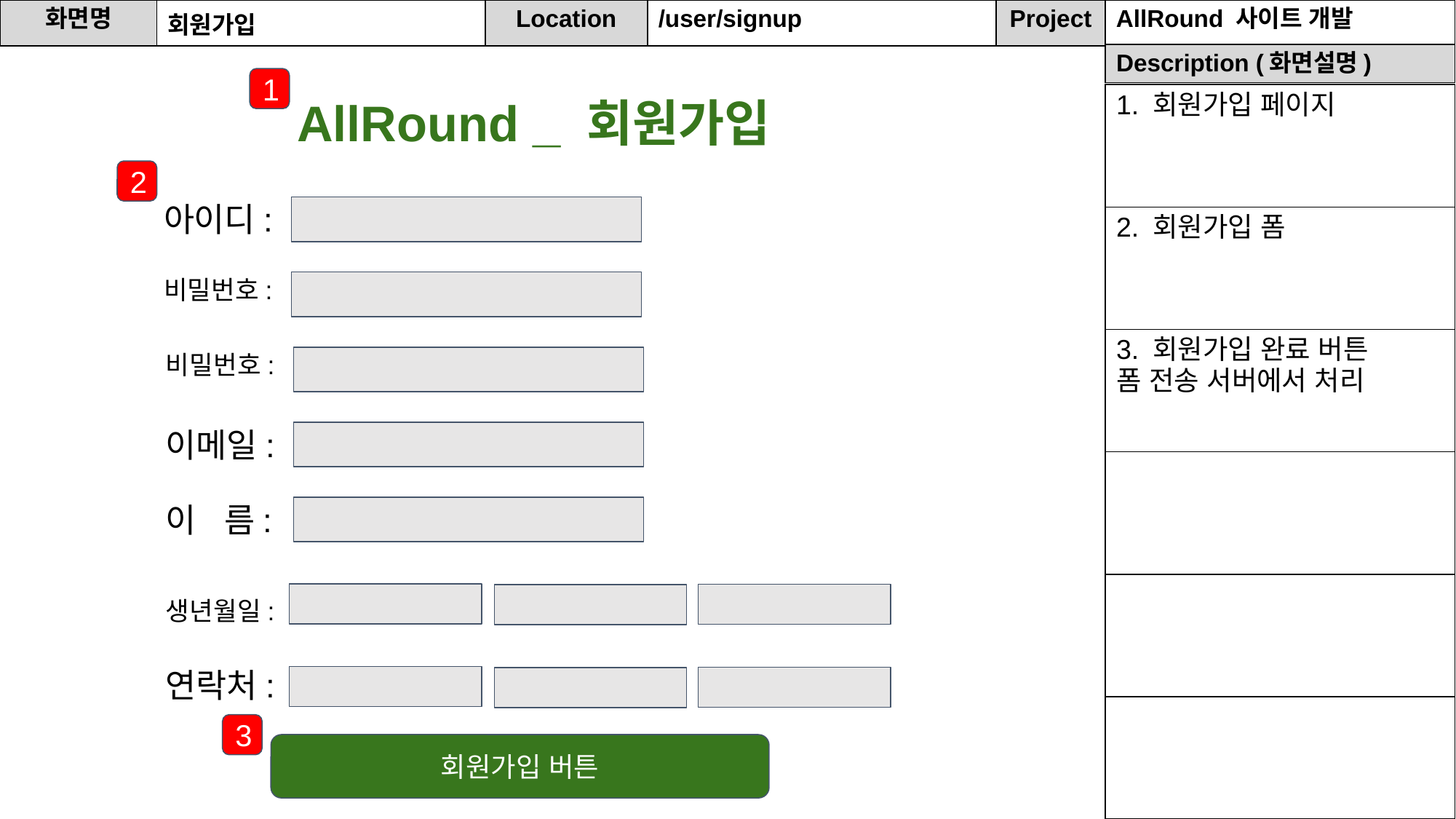

| 화면명 | 회원가입 | Location | /user/signup | Project | AllRound 사이트 개발 |
| --- | --- | --- | --- | --- | --- |
| Description (화면설명) |
| --- |
1
AllRound _ 회원가입
| 1. 회원가입 페이지 |
| --- |
| 2. 회원가입 폼 |
| 3. 회원가입 완료 버튼 폼 전송 서버에서 처리 |
|  |
|  |
|  |
2
아이디:

비밀번호:

비밀번호:

이메일:

이   름:

생년월일:

연락처:

3
회원가입 버튼